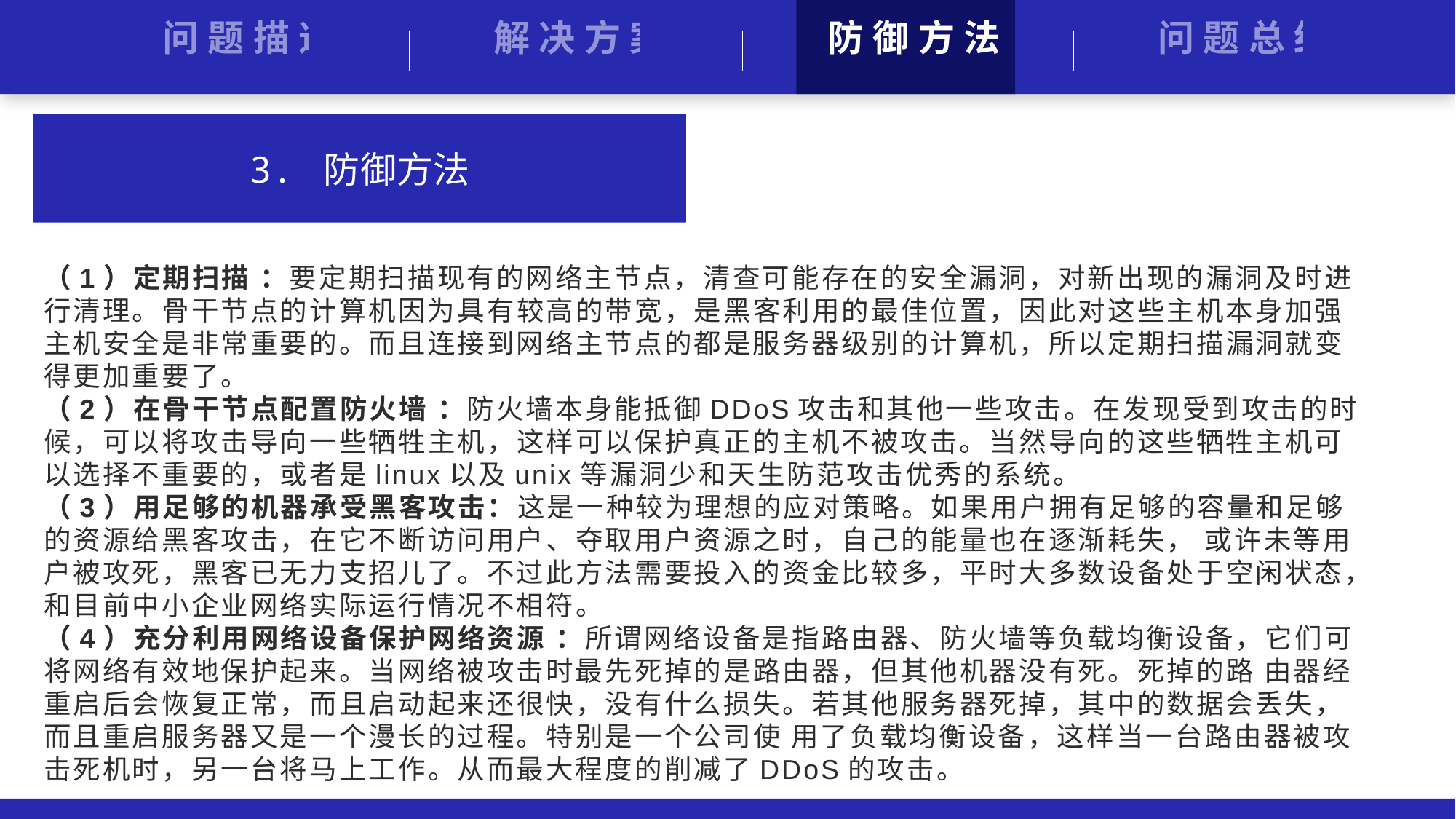

防御方法
问题总结
问题描述
解决方案
3. 防御方法

（1）定期扫描 ：要定期扫描现有的网络主节点，清查可能存在的安全漏洞，对新出现的漏洞及时进行清理。骨干节点的计算机因为具有较高的带宽，是黑客利用的最佳位置，因此对这些主机本身加强主机安全是非常重要的。而且连接到网络主节点的都是服务器级别的计算机，所以定期扫描漏洞就变得更加重要了。
（2）在骨干节点配置防火墙 ：防火墙本身能抵御DDoS攻击和其他一些攻击。在发现受到攻击的时候，可以将攻击导向一些牺牲主机，这样可以保护真正的主机不被攻击。当然导向的这些牺牲主机可以选择不重要的，或者是linux以及unix等漏洞少和天生防范攻击优秀的系统。
（3）用足够的机器承受黑客攻击：这是一种较为理想的应对策略。如果用户拥有足够的容量和足够的资源给黑客攻击，在它不断访问用户、夺取用户资源之时，自己的能量也在逐渐耗失， 或许未等用户被攻死，黑客已无力支招儿了。不过此方法需要投入的资金比较多，平时大多数设备处于空闲状态，和目前中小企业网络实际运行情况不相符。
（4）充分利用网络设备保护网络资源 ：所谓网络设备是指路由器、防火墙等负载均衡设备，它们可将网络有效地保护起来。当网络被攻击时最先死掉的是路由器，但其他机器没有死。死掉的路 由器经重启后会恢复正常，而且启动起来还很快，没有什么损失。若其他服务器死掉，其中的数据会丢失，而且重启服务器又是一个漫长的过程。特别是一个公司使 用了负载均衡设备，这样当一台路由器被攻击死机时，另一台将马上工作。从而最大程度的削减了DDoS的攻击。